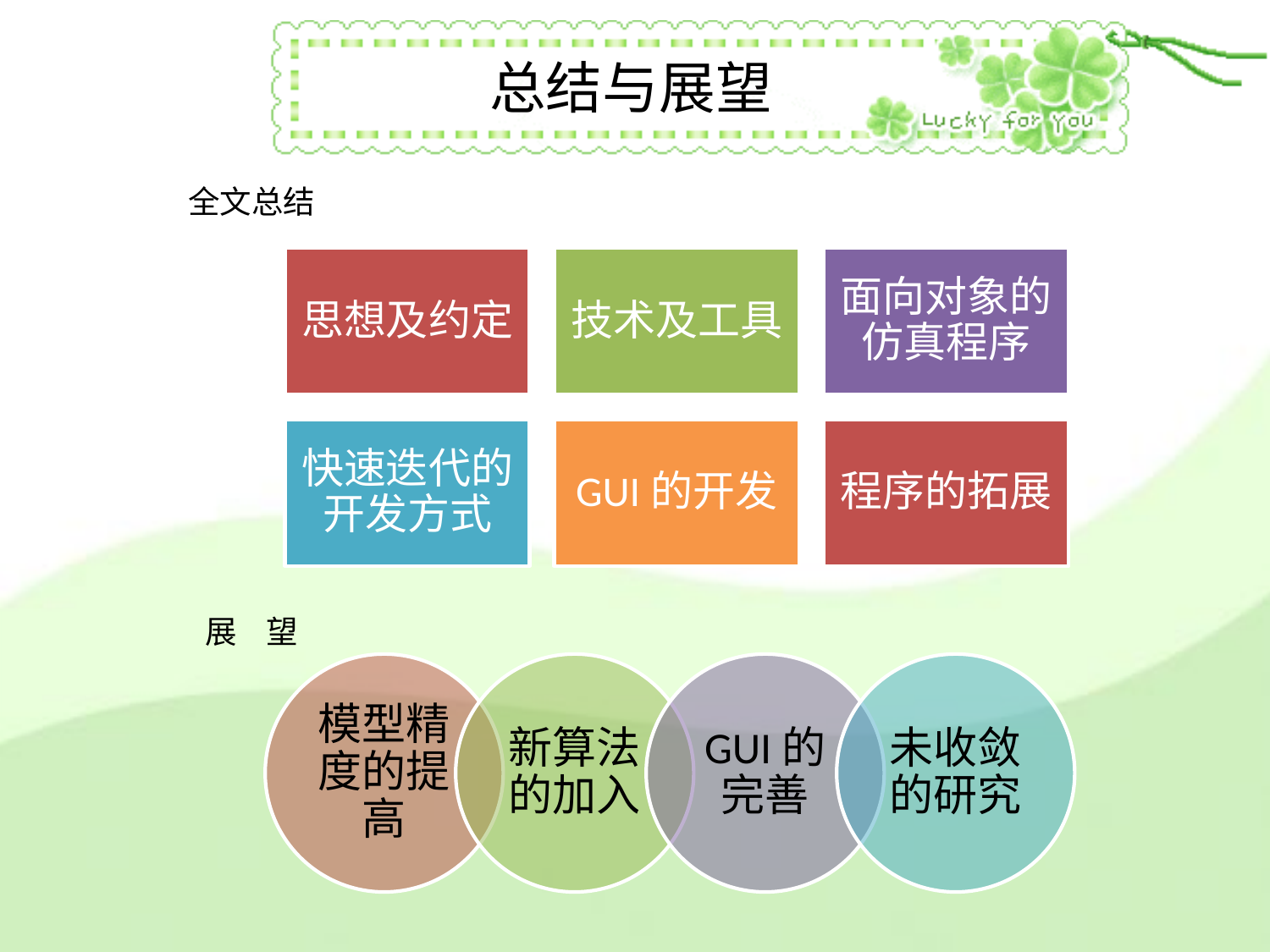

总结与展望
全文总结
思想及约定
技术及工具
面向对象的仿真程序
快速迭代的开发方式
GUI的开发
程序的拓展
模型精度的提高
新算法的加入
GUI的完善
未收敛的研究
展    望